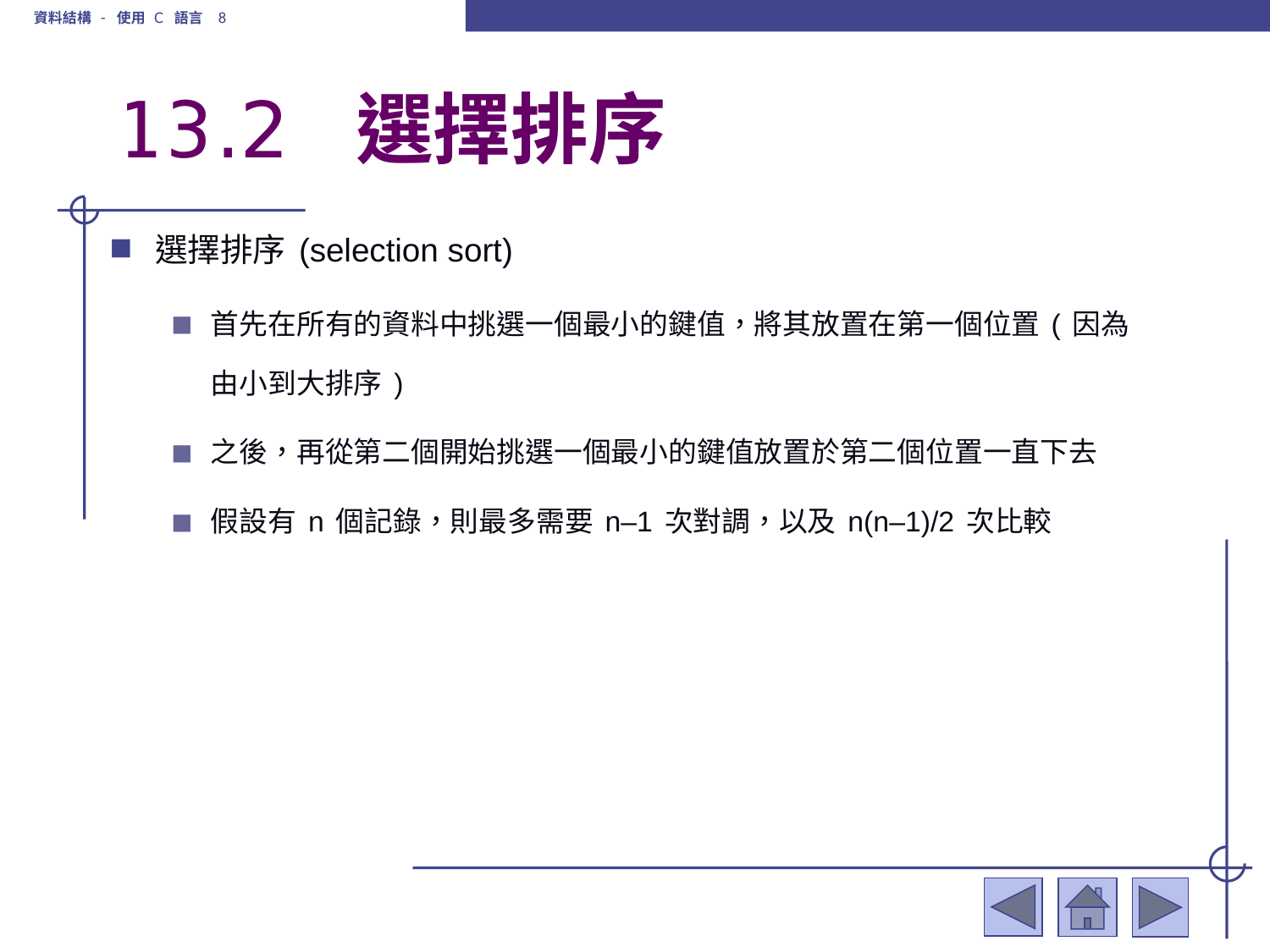

資料結構 - 使用 C 語言   8
# 13.2  選擇排序
選擇排序(selection sort)
首先在所有的資料中挑選一個最小的鍵值，將其放置在第一個位置(因為由小到大排序)
之後，再從第二個開始挑選一個最小的鍵值放置於第二個位置一直下去
假設有n個記錄，則最多需要n–1次對調，以及n(n–1)/2次比較